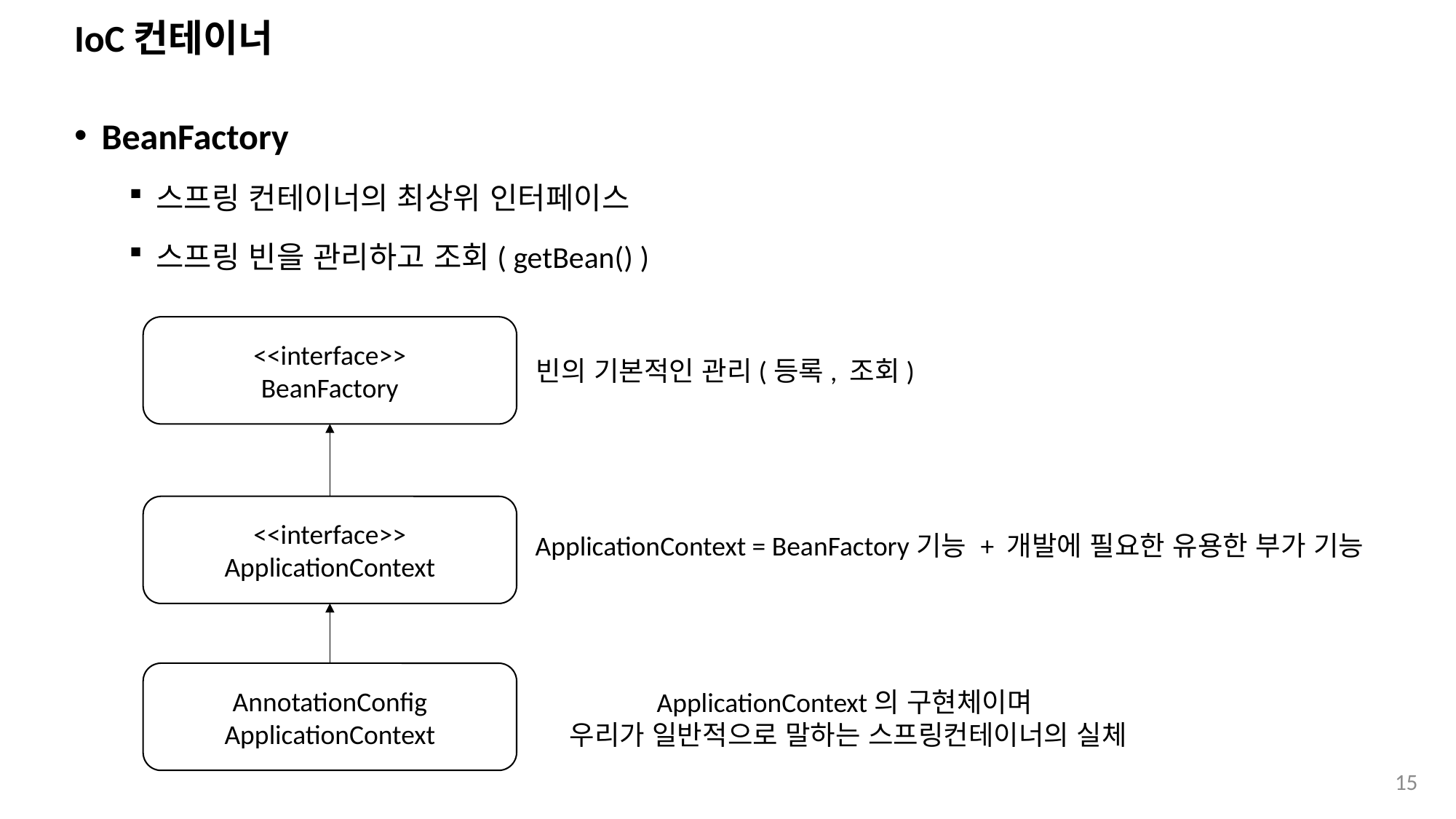

# IoC컨테이너
BeanFactory
스프링 컨테이너의 최상위 인터페이스
스프링 빈을 관리하고 조회( getBean() )

<<interface>>
BeanFactory
빈의 기본적인 관리(등록, 조회)
<<interface>>
ApplicationContext
ApplicationContext = BeanFactory기능 + 개발에 필요한 유용한 부가 기능
AnnotationConfig
ApplicationContext
ApplicationContext의 구현체이며
우리가 일반적으로 말하는 스프링컨테이너의 실체
15